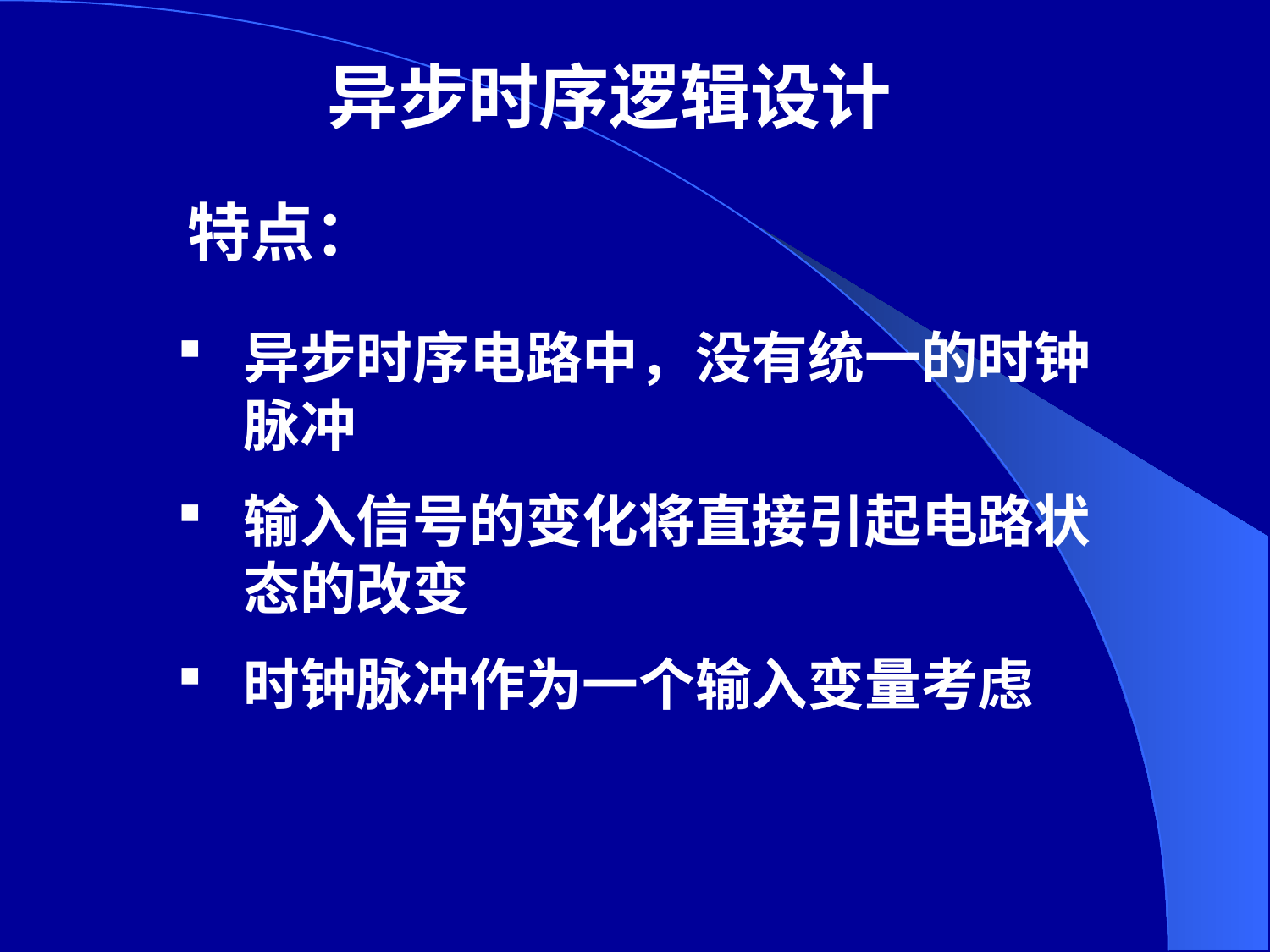

异步时序逻辑设计
特点：
异步时序电路中，没有统一的时钟脉冲
输入信号的变化将直接引起电路状态的改变
时钟脉冲作为一个输入变量考虑